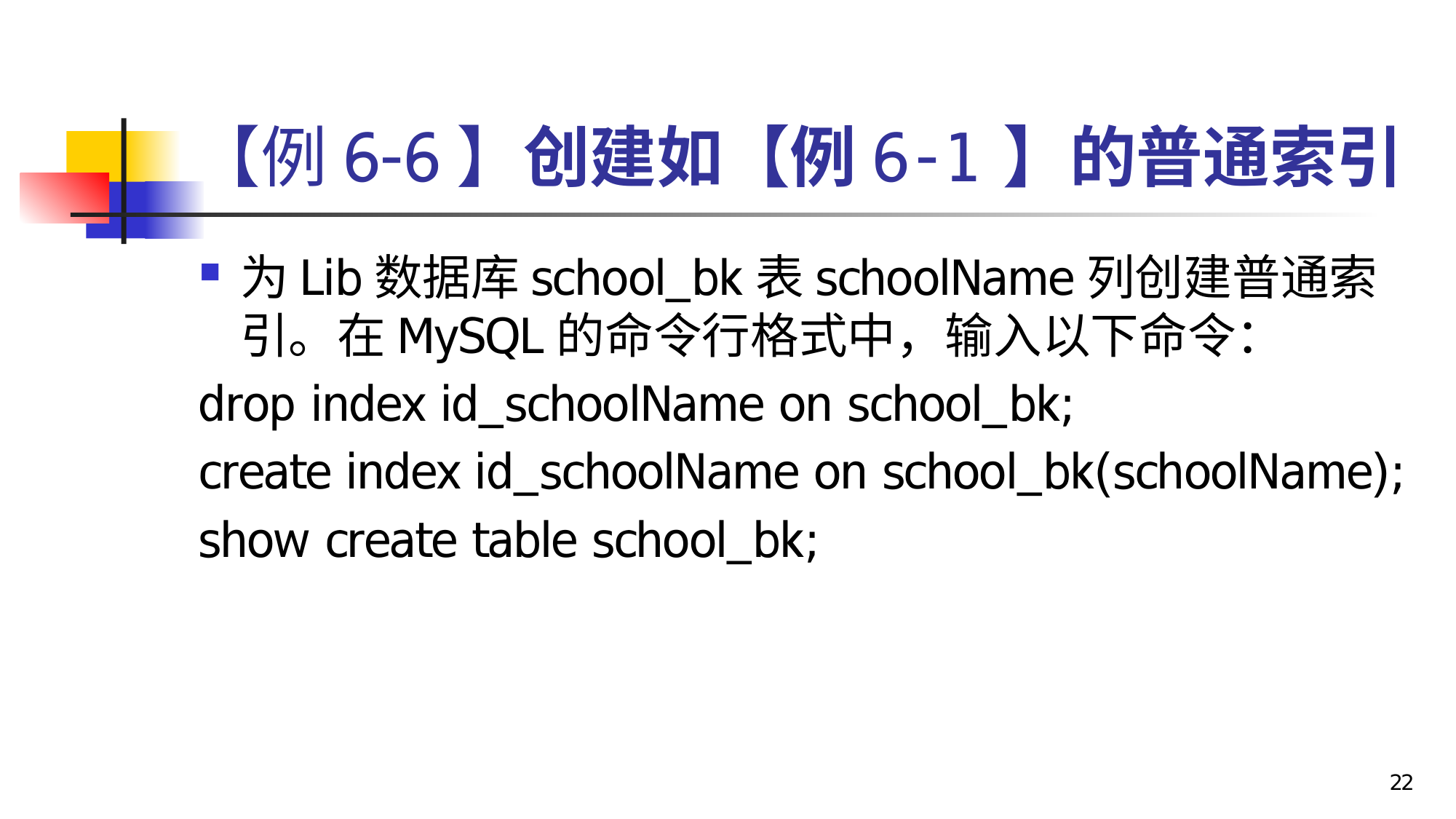

# 【例6-6】创建如【例6-1】的普通索引
为Lib数据库school_bk表schoolName列创建普通索引。在MySQL的命令行格式中，输入以下命令：
drop index id_schoolName on school_bk;
create index id_schoolName on school_bk(schoolName);
show create table school_bk;

22